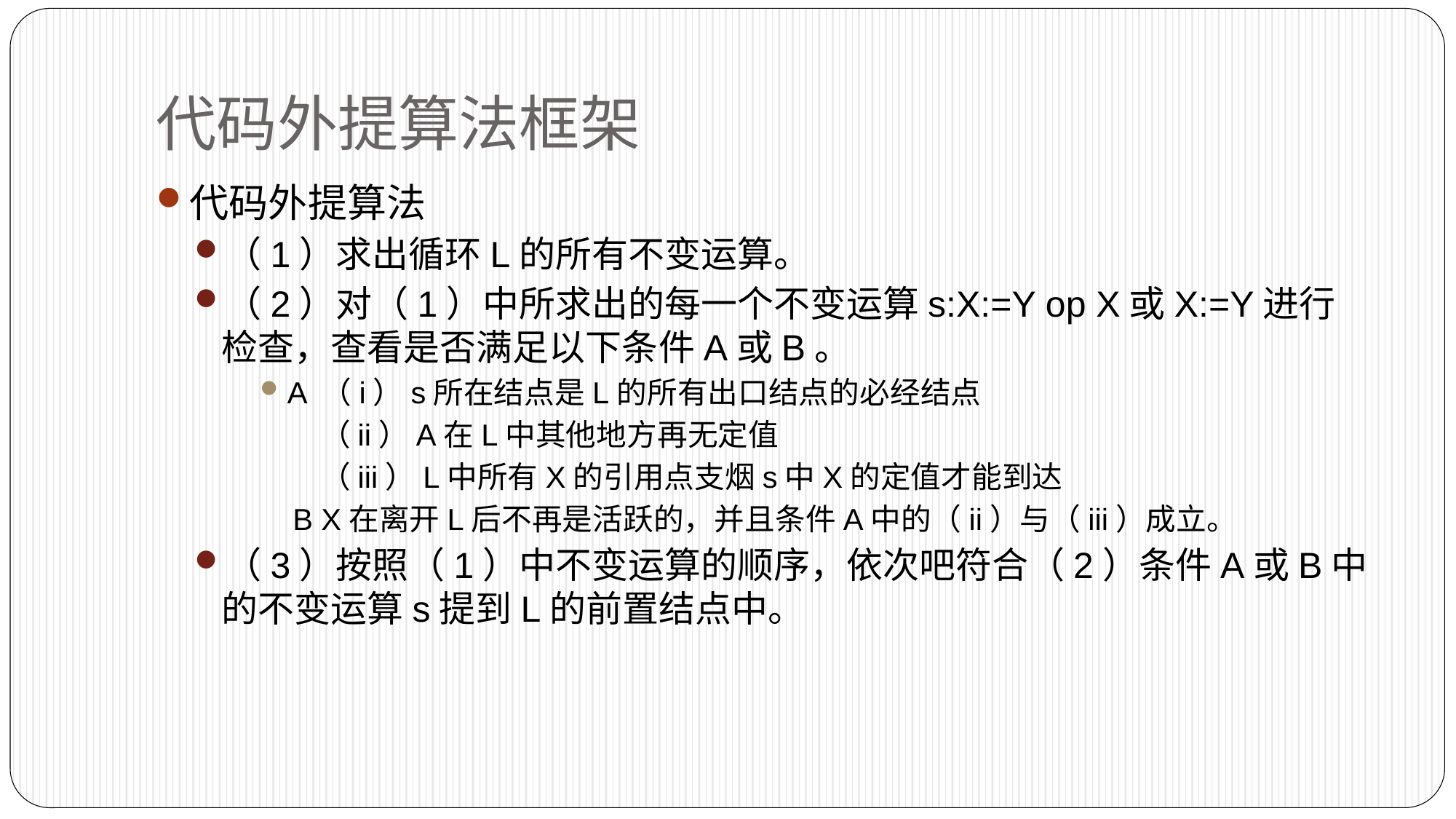

# 代码外提算法框架
代码外提算法
（1）求出循环L的所有不变运算。
（2）对（1）中所求出的每一个不变运算s:X:=Y op X或X:=Y进行检查，查看是否满足以下条件A或B。
A （i）s所在结点是L的所有出口结点的必经结点
   （ii）A在L中其他地方再无定值
   （iii）L中所有X的引用点支烟s中X的定值才能到达
B X在离开L后不再是活跃的，并且条件A中的（ii）与（iii）成立。
（3）按照（1）中不变运算的顺序，依次吧符合（2）条件A或B中的不变运算s提到L的前置结点中。